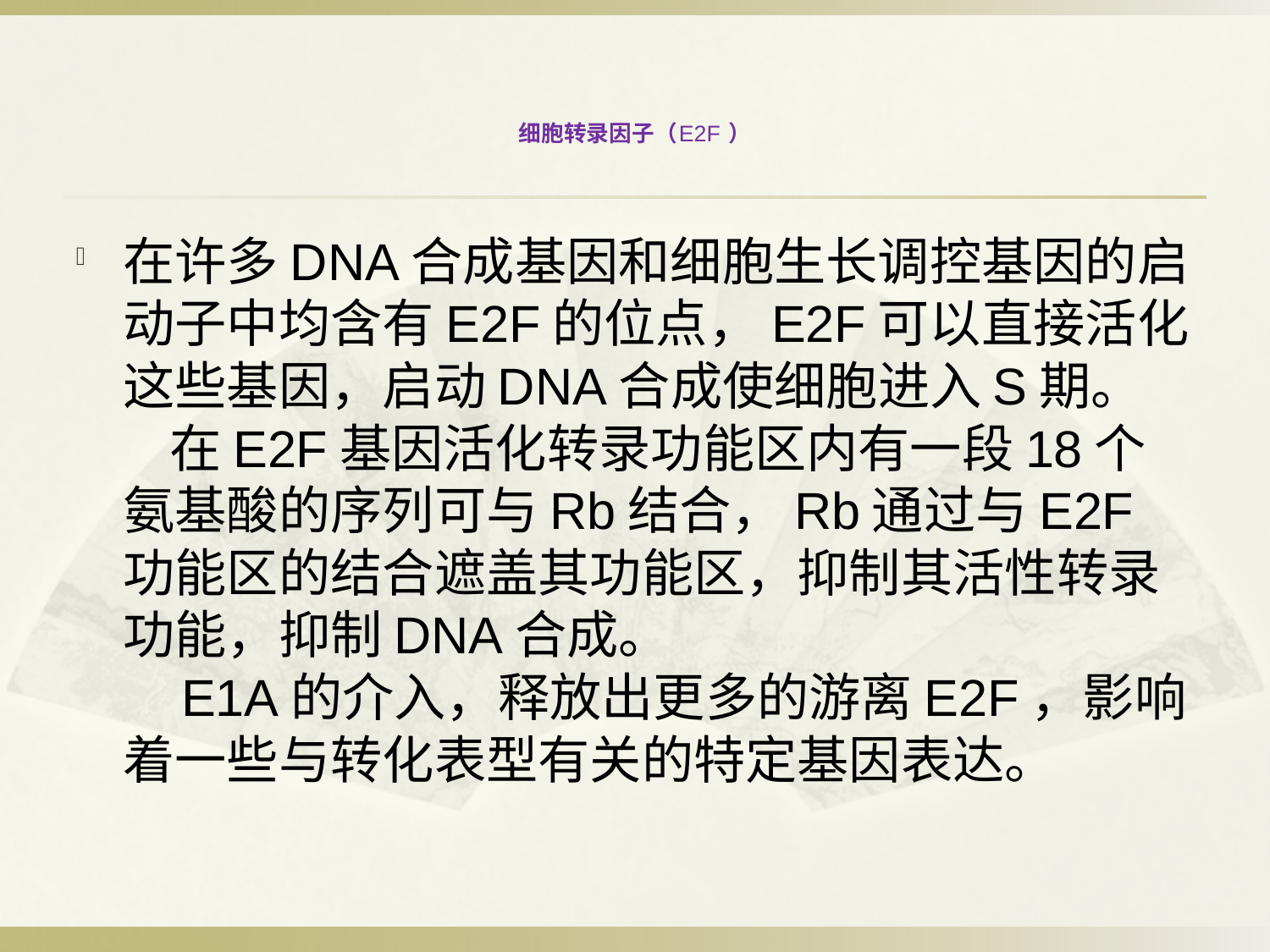

# 细胞转录因子（E2F ）
在许多DNA合成基因和细胞生长调控基因的启动子中均含有E2F的位点，E2F可以直接活化这些基因，启动DNA合成使细胞进入S期。
    在E2F基因活化转录功能区内有一段18个氨基酸的序列可与Rb结合，Rb通过与E2F功能区的结合遮盖其功能区，抑制其活性转录功能，抑制DNA合成。
    E1A的介入，释放出更多的游离E2F，影响着一些与转化表型有关的特定基因表达。